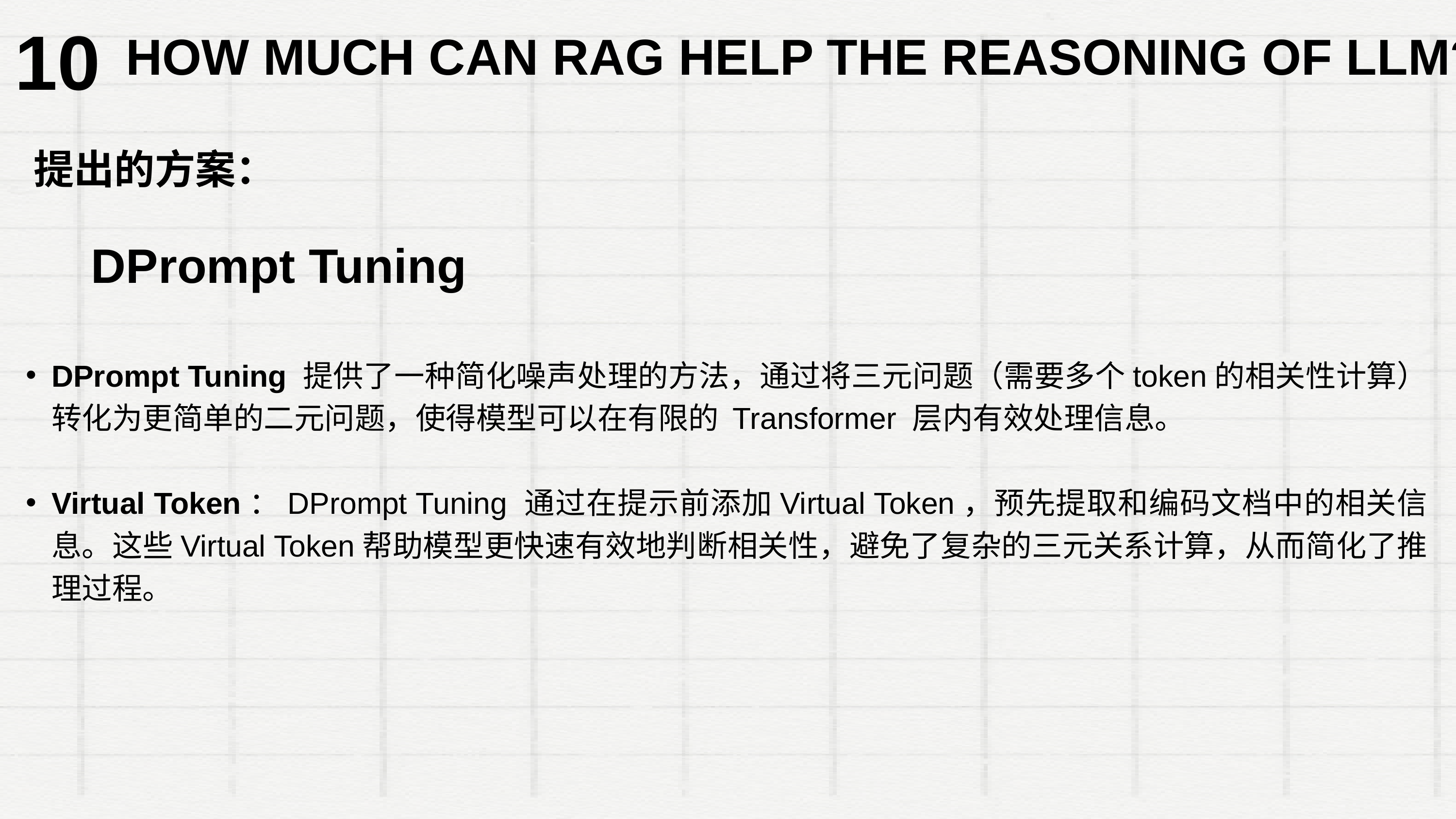

10
HOW MUCH CAN RAG HELP THE REASONING OF LLM?

提出的方案：
DPrompt Tuning
DPrompt Tuning 提供了一种简化噪声处理的方法，通过将三元问题（需要多个token的相关性计算）转化为更简单的二元问题，使得模型可以在有限的 Transformer 层内有效处理信息。

Virtual Token：DPrompt Tuning 通过在提示前添加Virtual Token，预先提取和编码文档中的相关信息。这些Virtual Token帮助模型更快速有效地判断相关性，避免了复杂的三元关系计算，从而简化了推理过程。